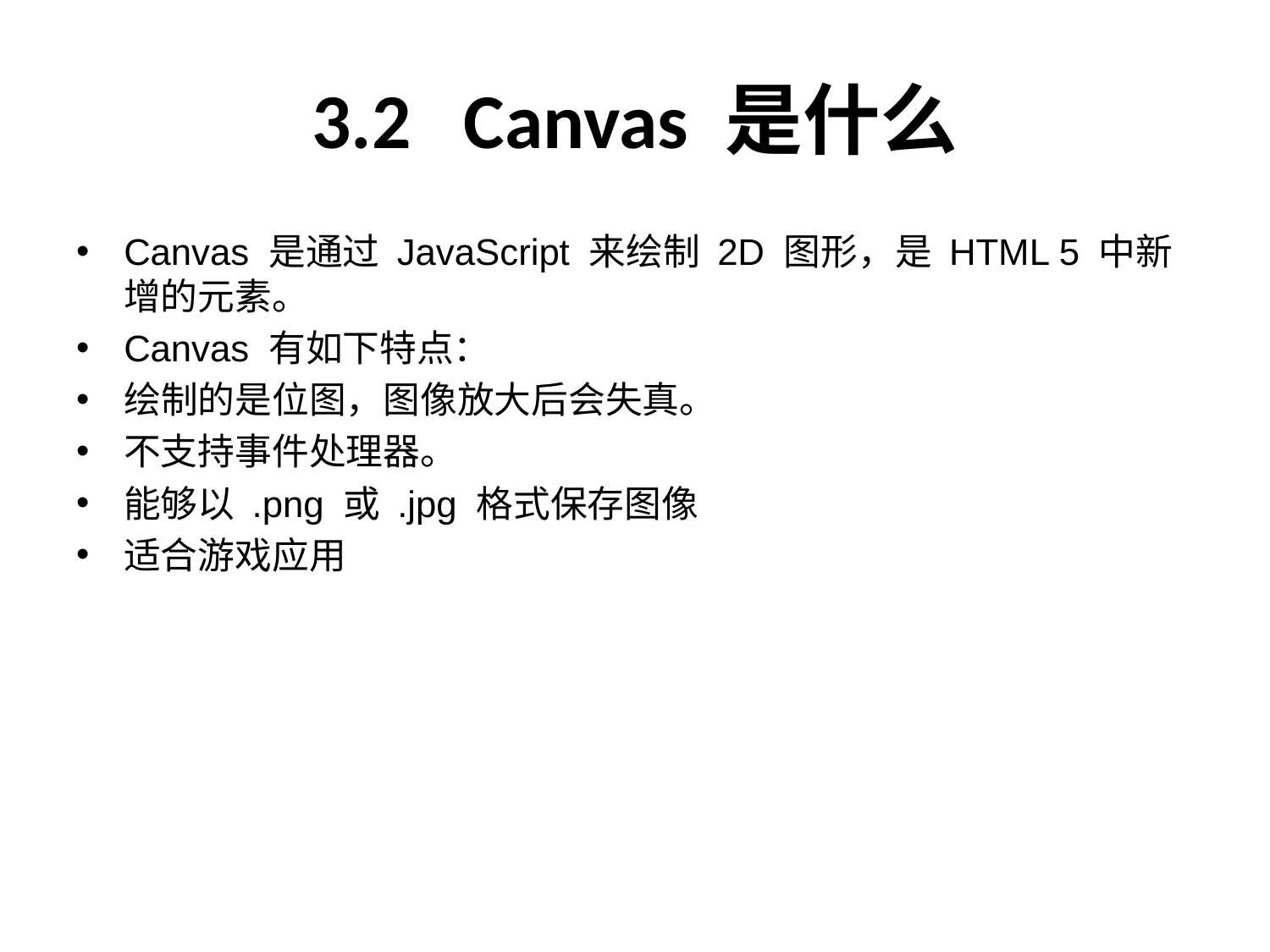

# 3.2   Canvas 是什么
Canvas 是通过 JavaScript 来绘制 2D 图形，是 HTML 5 中新增的元素。
Canvas 有如下特点：
绘制的是位图，图像放大后会失真。
不支持事件处理器。
能够以 .png 或 .jpg 格式保存图像
适合游戏应用